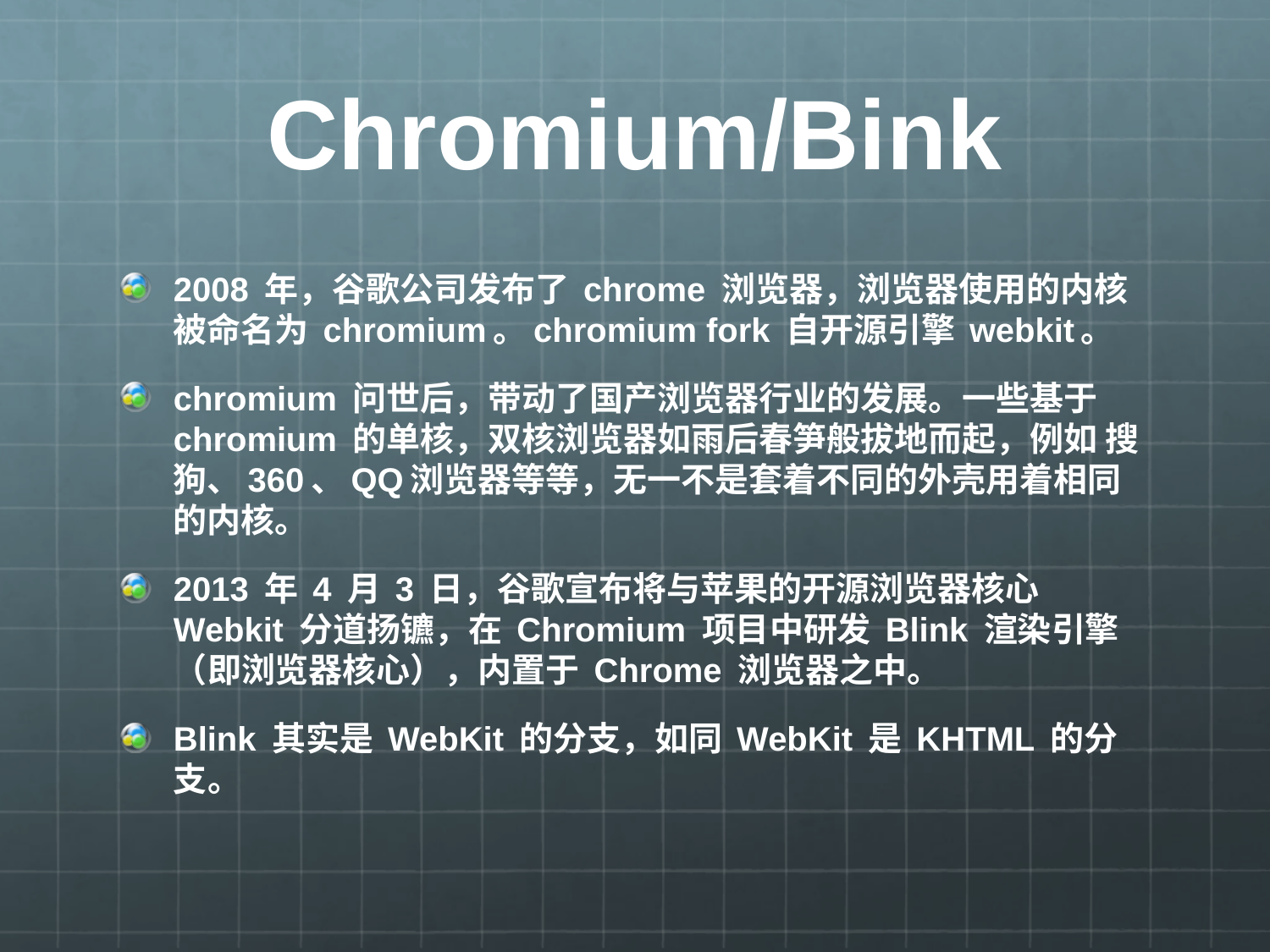

# Chromium/Bink
2008 年，谷歌公司发布了 chrome 浏览器，浏览器使用的内核被命名为 chromium。chromium fork 自开源引擎 webkit。
chromium 问世后，带动了国产浏览器行业的发展。一些基于 chromium 的单核，双核浏览器如雨后春笋般拔地而起，例如 搜狗、360、QQ浏览器等等，无一不是套着不同的外壳用着相同的内核。
2013 年 4 月 3 日，谷歌宣布将与苹果的开源浏览器核心 Webkit 分道扬镳，在 Chromium 项目中研发 Blink 渲染引擎（即浏览器核心），内置于 Chrome 浏览器之中。
Blink 其实是 WebKit 的分支，如同 WebKit 是 KHTML 的分支。